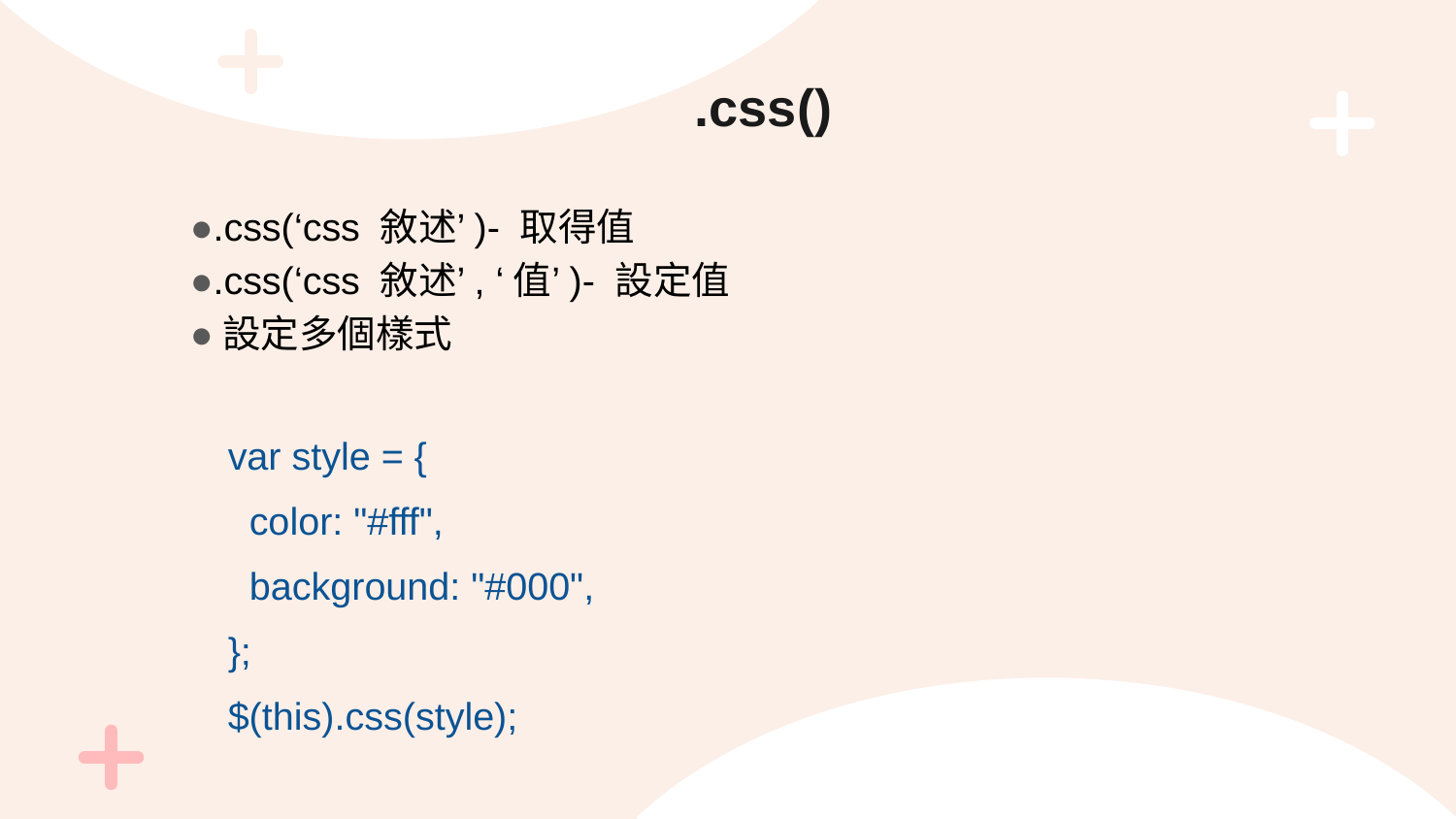

# .css()
●.css(‘css 敘述’)- 取得值
●.css(‘css 敘述’, ‘值’)- 設定值
●設定多個樣式

var style = {
  color: "#fff",
  background: "#000",
};
$(this).css(style);